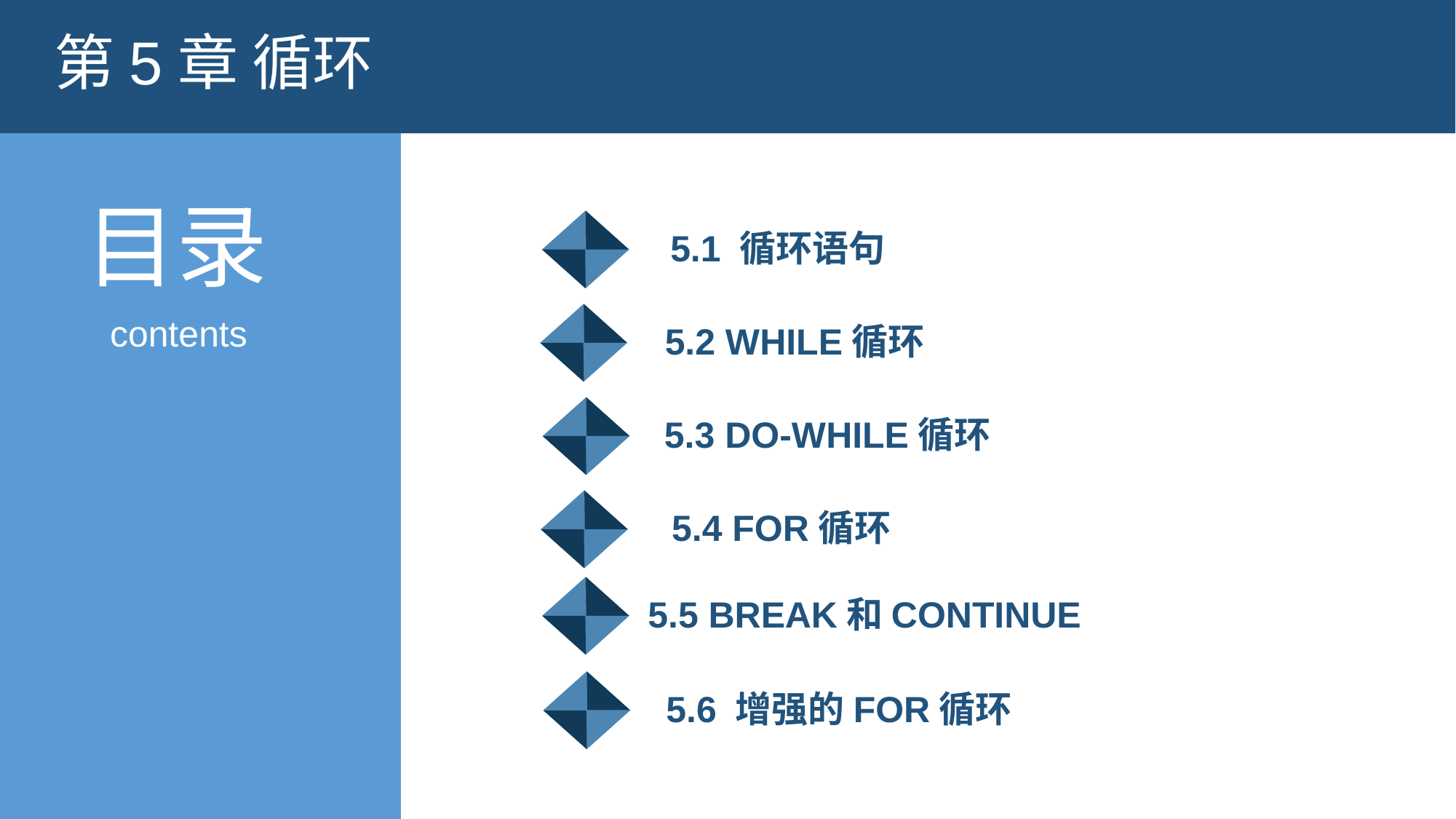

第5章 循环

5.1 循环语句

5.2 while循环

5.3 do-while循环

5.4 for循环

5.5 break和continue

5.6 增强的for循环